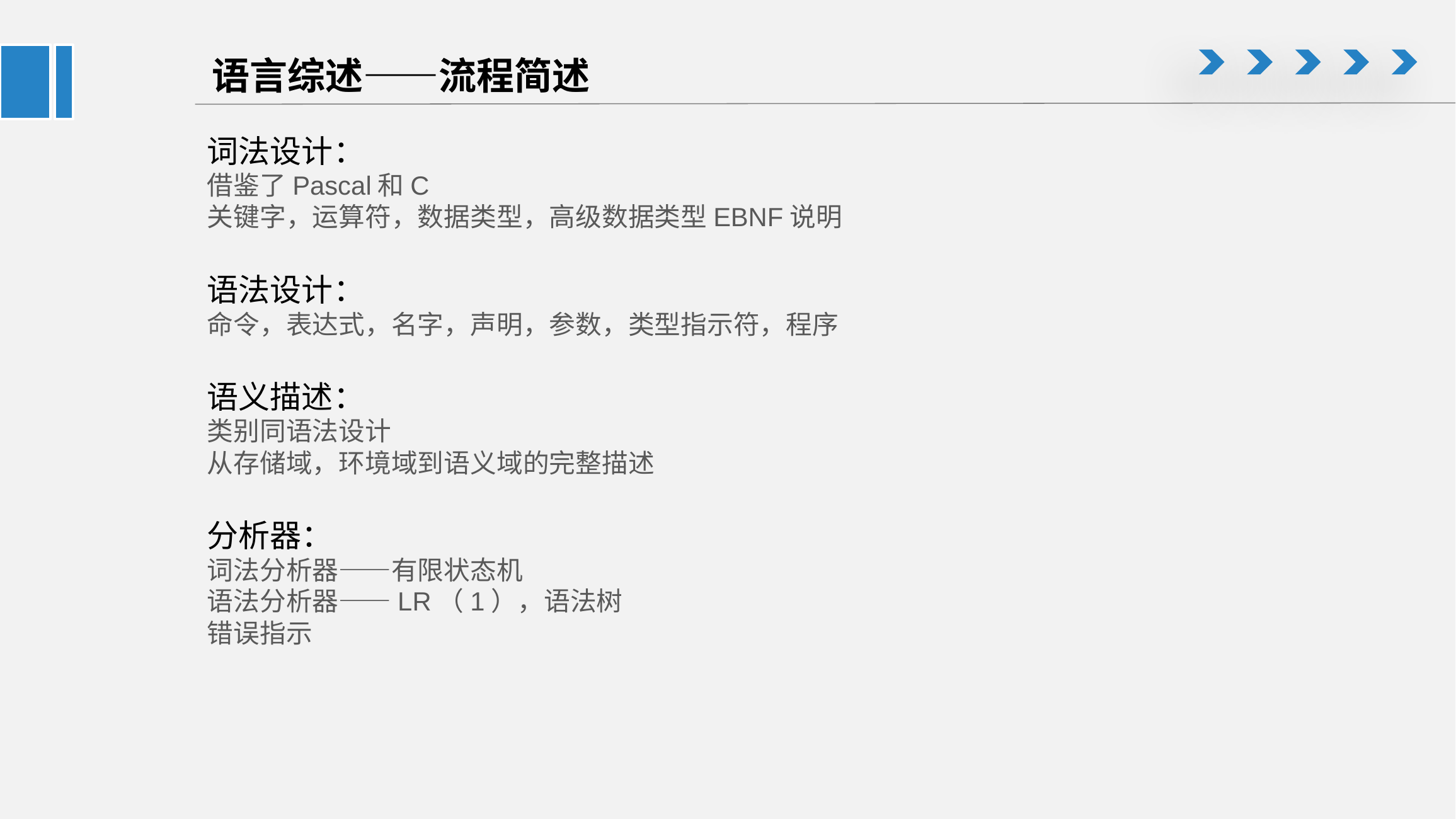

# 语言综述——流程简述
词法设计：
借鉴了Pascal和C
关键字，运算符，数据类型，高级数据类型EBNF说明

语法设计：
命令，表达式，名字，声明，参数，类型指示符，程序

语义描述：
类别同语法设计
从存储域，环境域到语义域的完整描述

分析器：
词法分析器——有限状态机
语法分析器——LR（1），语法树
错误指示